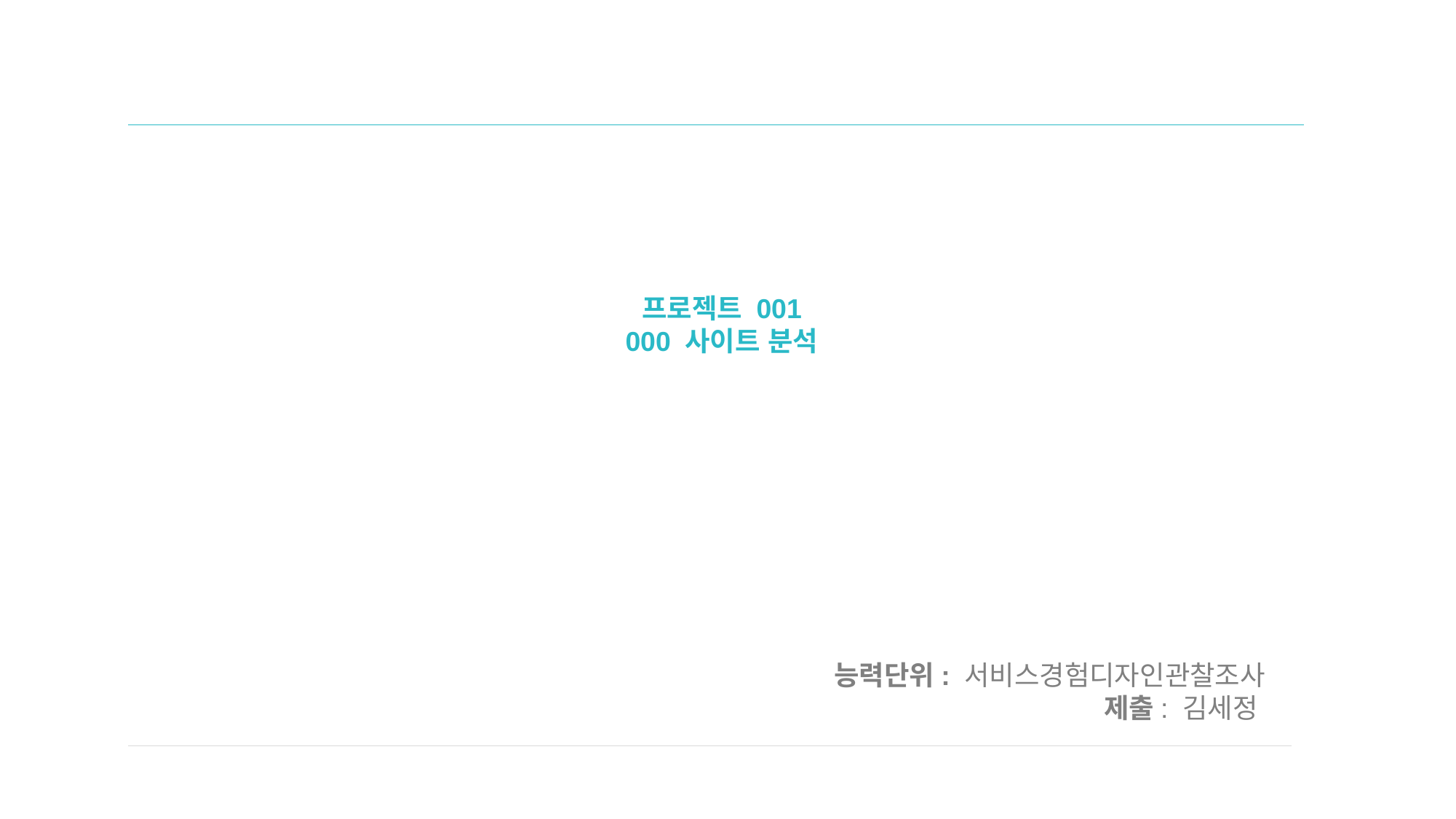

프로젝트 001
000 사이트 분석
능력단위: 서비스경험디자인관찰조사
제출: 김세정